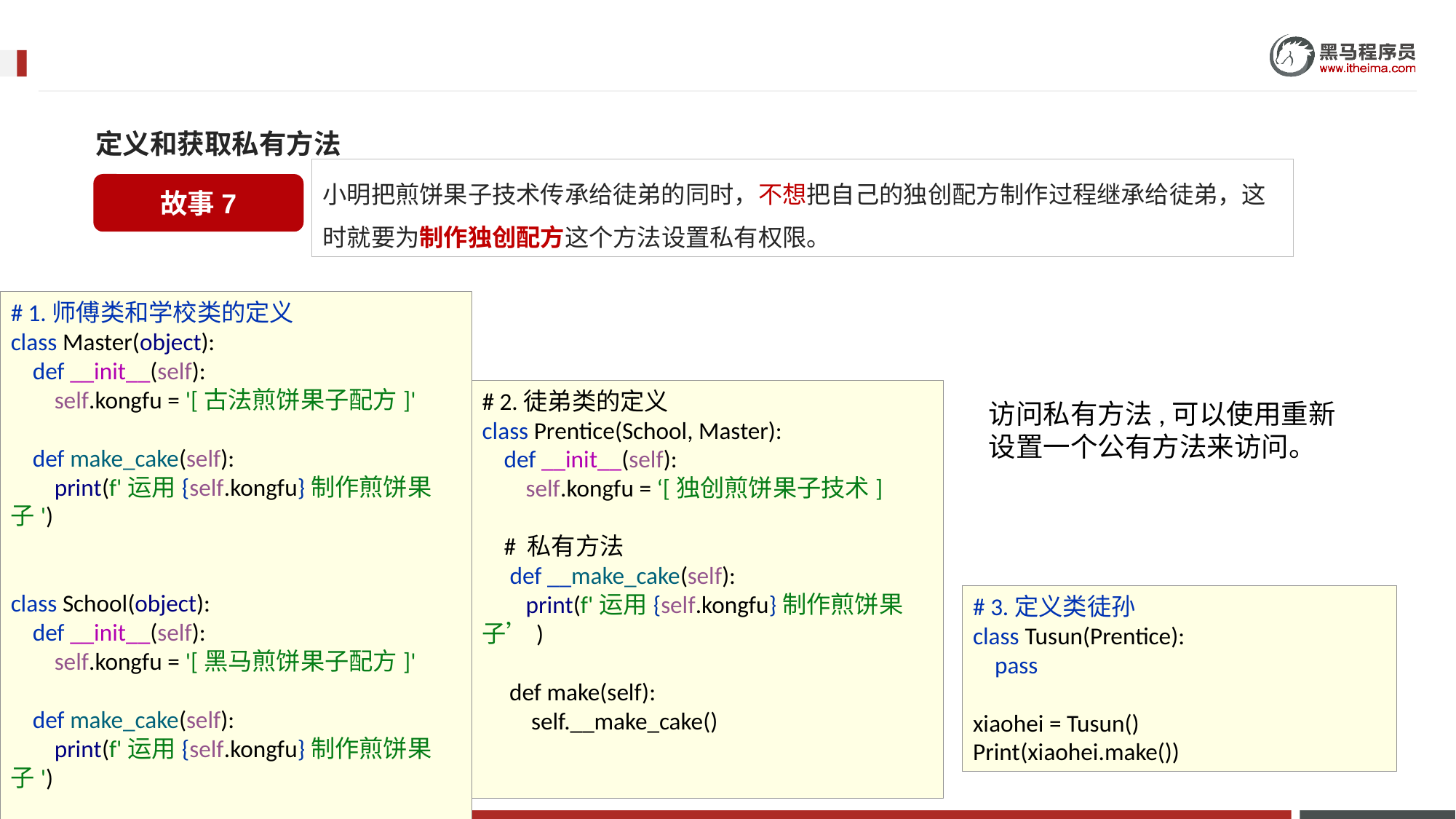

定义和获取私有方法
小明把煎饼果子技术传承给徒弟的同时，不想把自己的独创配方制作过程继承给徒弟，这时就要为制作独创配方这个方法设置私有权限。
故事7
# 1.师傅类和学校类的定义
class Master(object):
    def __init__(self):
        self.kongfu = '[古法煎饼果子配方]'
    def make_cake(self):
        print(f'运用{self.kongfu}制作煎饼果子')
class School(object):
    def __init__(self):
        self.kongfu = '[黑马煎饼果子配方]'
    def make_cake(self):
        print(f'运用{self.kongfu}制作煎饼果子')
# 2.徒弟类的定义 class Prentice(School, Master): def __init__(self): self.kongfu = ‘[独创煎饼果子技术]
    # 私有方法
    def __make_cake(self):
        print(f'运用{self.kongfu}制作煎饼果子’)

     def make(self):
         self.__make_cake()

访问私有方法,可以使用重新设置一个公有方法来访问。
# 3.定义类徒孙
class Tusun(Prentice):
    pass
xiaohei = Tusun()
Print(xiaohei.make())